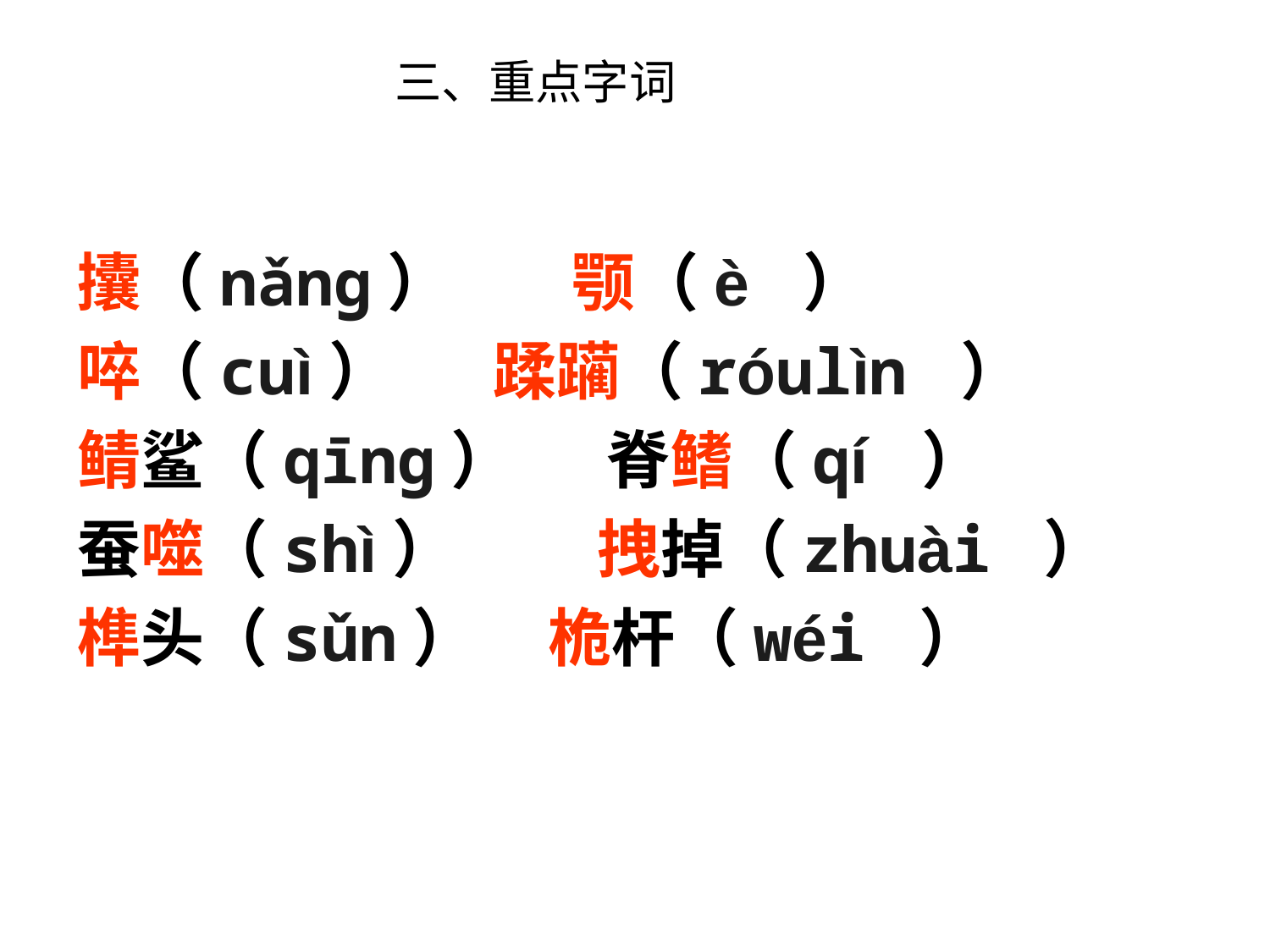

三、重点字词
攮（nǎng）　    颚（è ）
啐（cuì）       蹂躏（róulìn ）
鲭鲨（qīng） 　 脊鳍（qí ）
蚕噬（shì） 　　拽掉（zhuài ）
榫头（sǔn）     桅杆（wéi ）